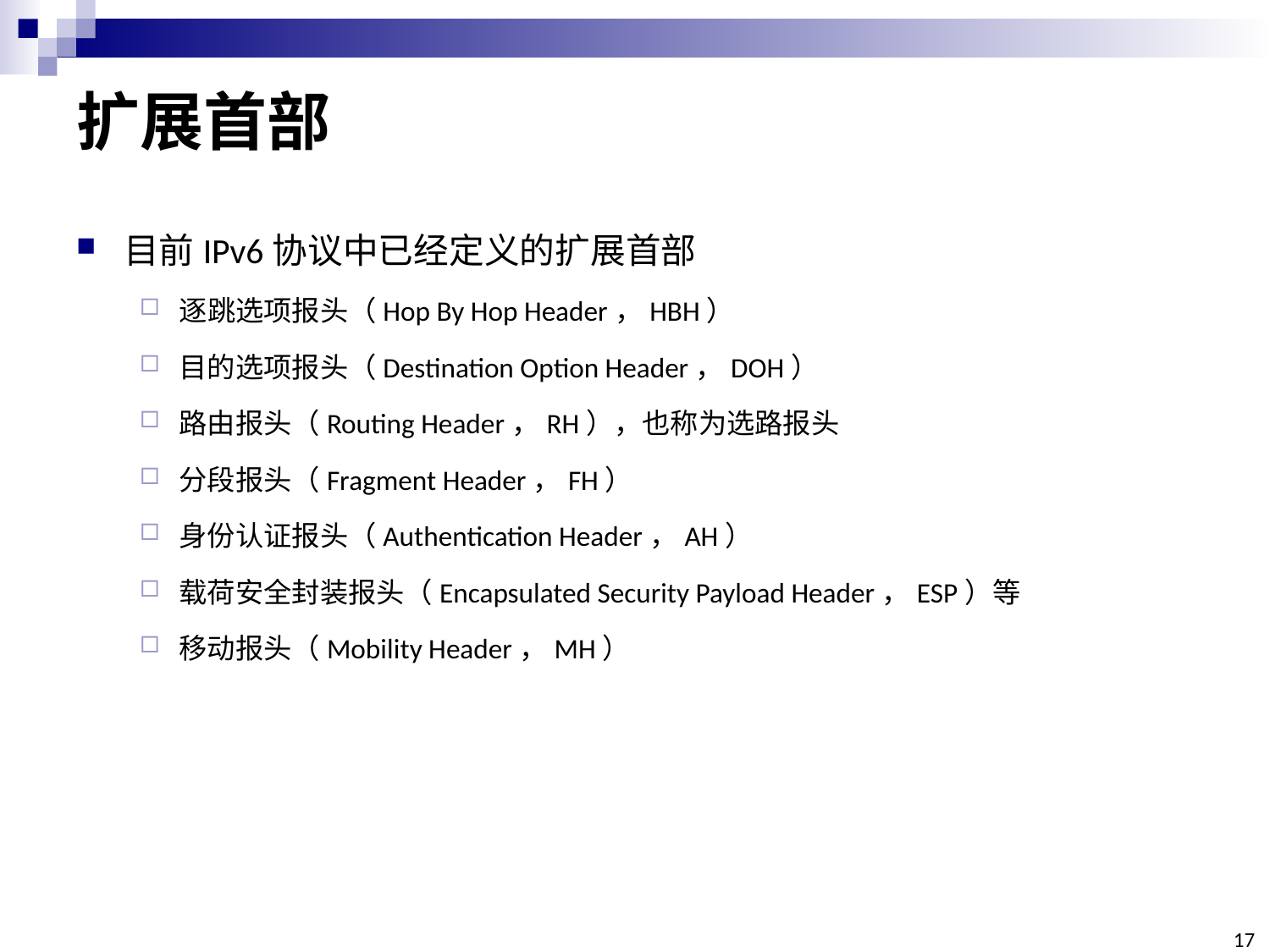

# 扩展首部
目前IPv6协议中已经定义的扩展首部
逐跳选项报头（Hop By Hop Header，HBH）
目的选项报头（Destination Option Header，DOH）
路由报头（Routing Header，RH），也称为选路报头
分段报头（Fragment Header，FH）
身份认证报头（Authentication Header，AH）
载荷安全封装报头（Encapsulated Security Payload Header，ESP）等
移动报头（Mobility Header，MH）
17